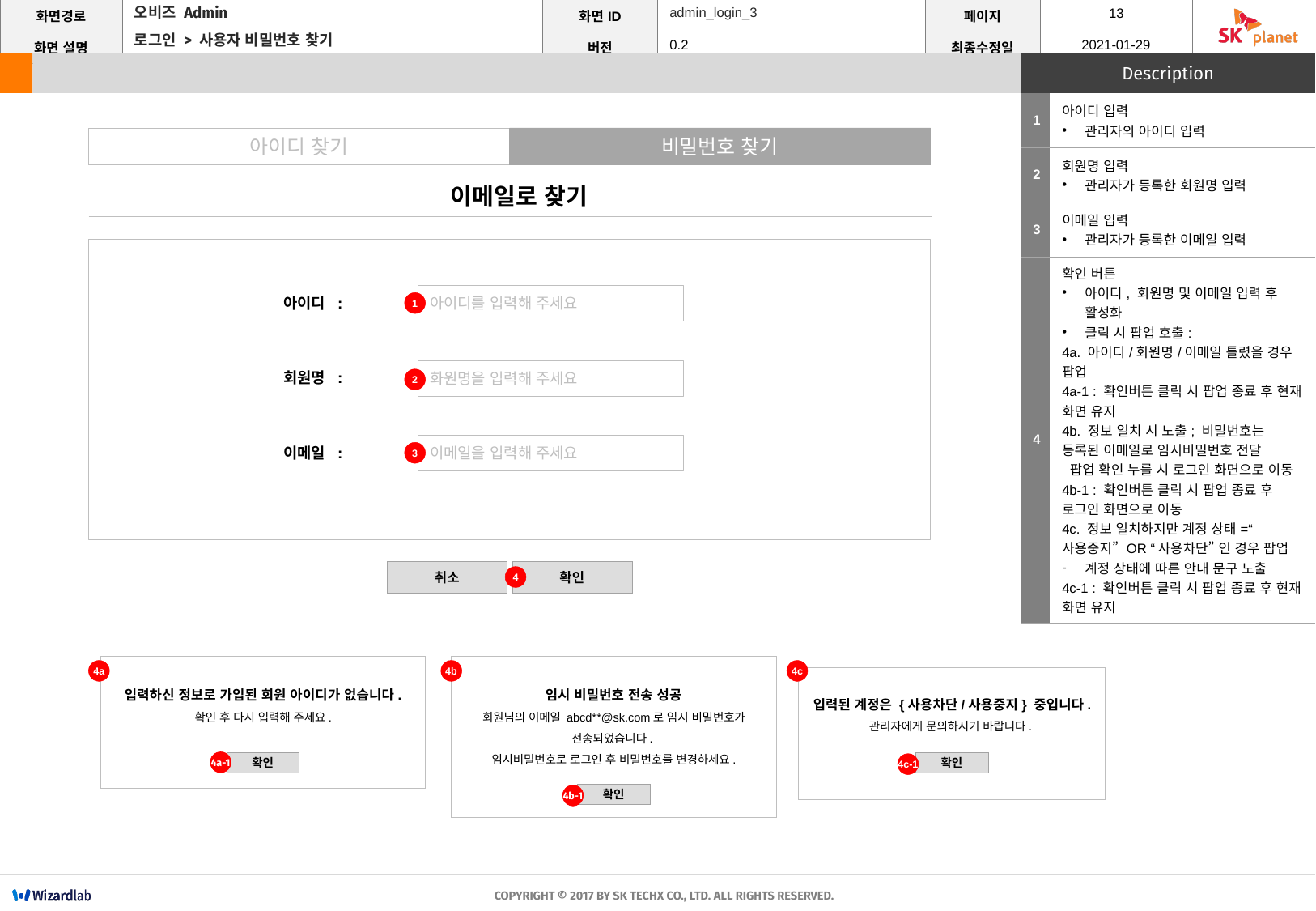

admin_login_3
오비즈 Admin
로그인 > 사용자 비밀번호 찾기
| 1 | 아이디 입력 관리자의 아이디 입력 |
| --- | --- |
| 2 | 회원명 입력 관리자가 등록한 회원명 입력 |
| 3 | 이메일 입력 관리자가 등록한 이메일 입력 |
| 4 | 확인 버튼 아이디, 회원명 및 이메일 입력 후 활성화 클릭 시 팝업 호출: 4a. 아이디/회원명/이메일 틀렸을 경우 팝업 4a-1 : 확인버튼 클릭 시 팝업 종료 후 현재 화면 유지 4b. 정보 일치 시 노출; 비밀번호는 등록된 이메일로 임시비밀번호 전달 팝업 확인 누를 시 로그인 화면으로 이동 4b-1 : 확인버튼 클릭 시 팝업 종료 후 로그인 화면으로 이동 4c. 정보 일치하지만 계정 상태=“사용중지” OR “사용차단” 인 경우 팝업 계정 상태에 따른 안내 문구 노출 4c-1 : 확인버튼 클릭 시 팝업 종료 후 현재 화면 유지 |
아이디 찾기
비밀번호 찾기
이메일로 찾기

아이디를 입력해 주세요
아이디  :
1
화원명을 입력해 주세요
회원명  :
2
이메일을 입력해 주세요
이메일  :
3
취소
확인
4

확인

4a
4b
4c

확인
입력하신 정보로 가입된 회원 아이디가 없습니다.
확인 후 다시 입력해 주세요.
임시 비밀번호 전송 성공
회원님의 이메일 abcd**@sk.com로 임시 비밀번호가 전송되었습니다.
임시비밀번호로 로그인 후 비밀번호를 변경하세요.
입력된 계정은 {사용차단/사용중지} 중입니다.
관리자에게 문의하시기 바랍니다.
4a-1

4c-1
4b-1

확인